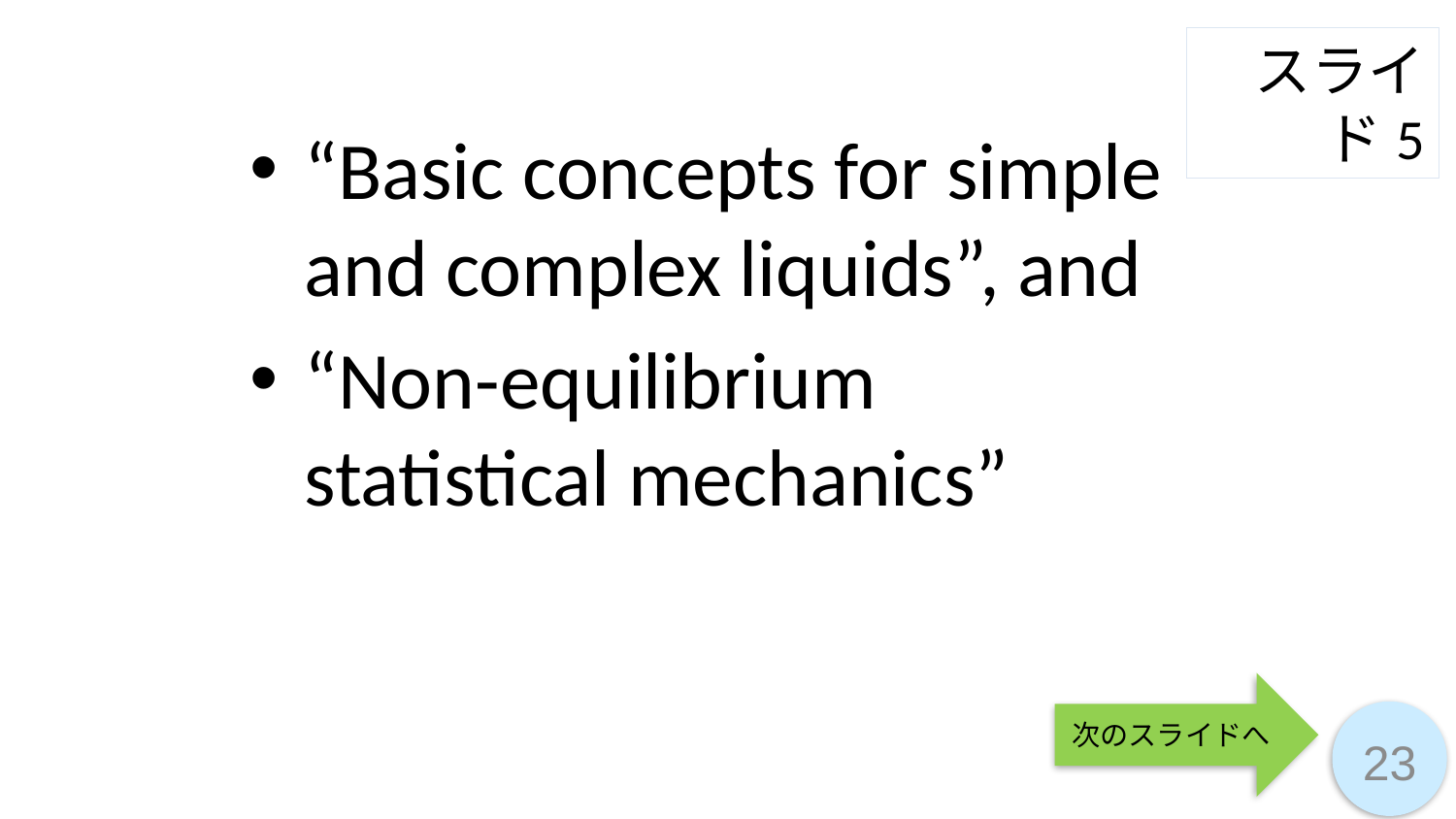

スライド5
“Basic concepts for simple and complex liquids”, and
“Non-equilibrium statistical mechanics”
次のスライドへ
23